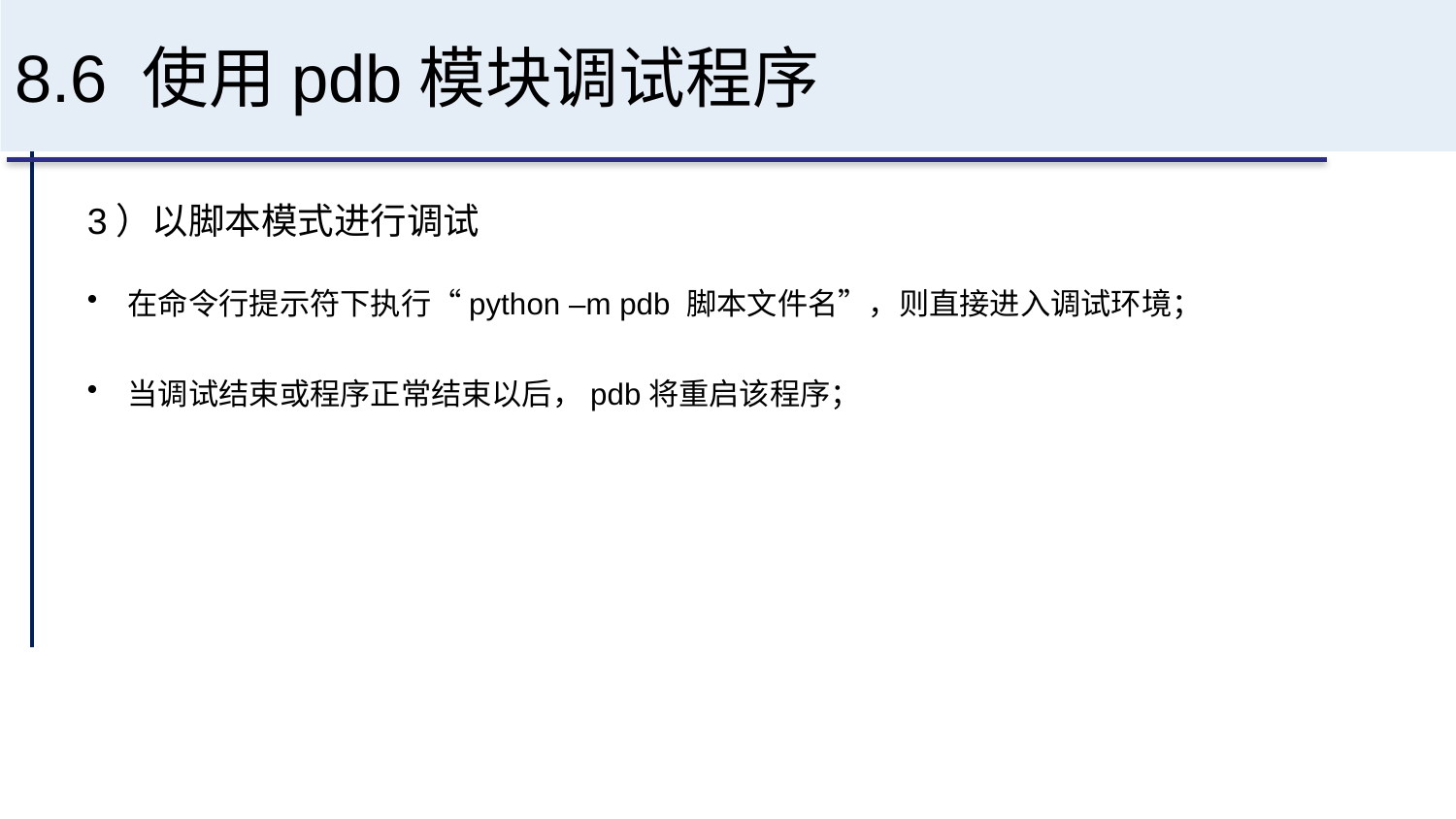

# 8.6 使用pdb模块调试程序
3）以脚本模式进行调试
在命令行提示符下执行“python –m pdb 脚本文件名”，则直接进入调试环境；
当调试结束或程序正常结束以后，pdb将重启该程序；